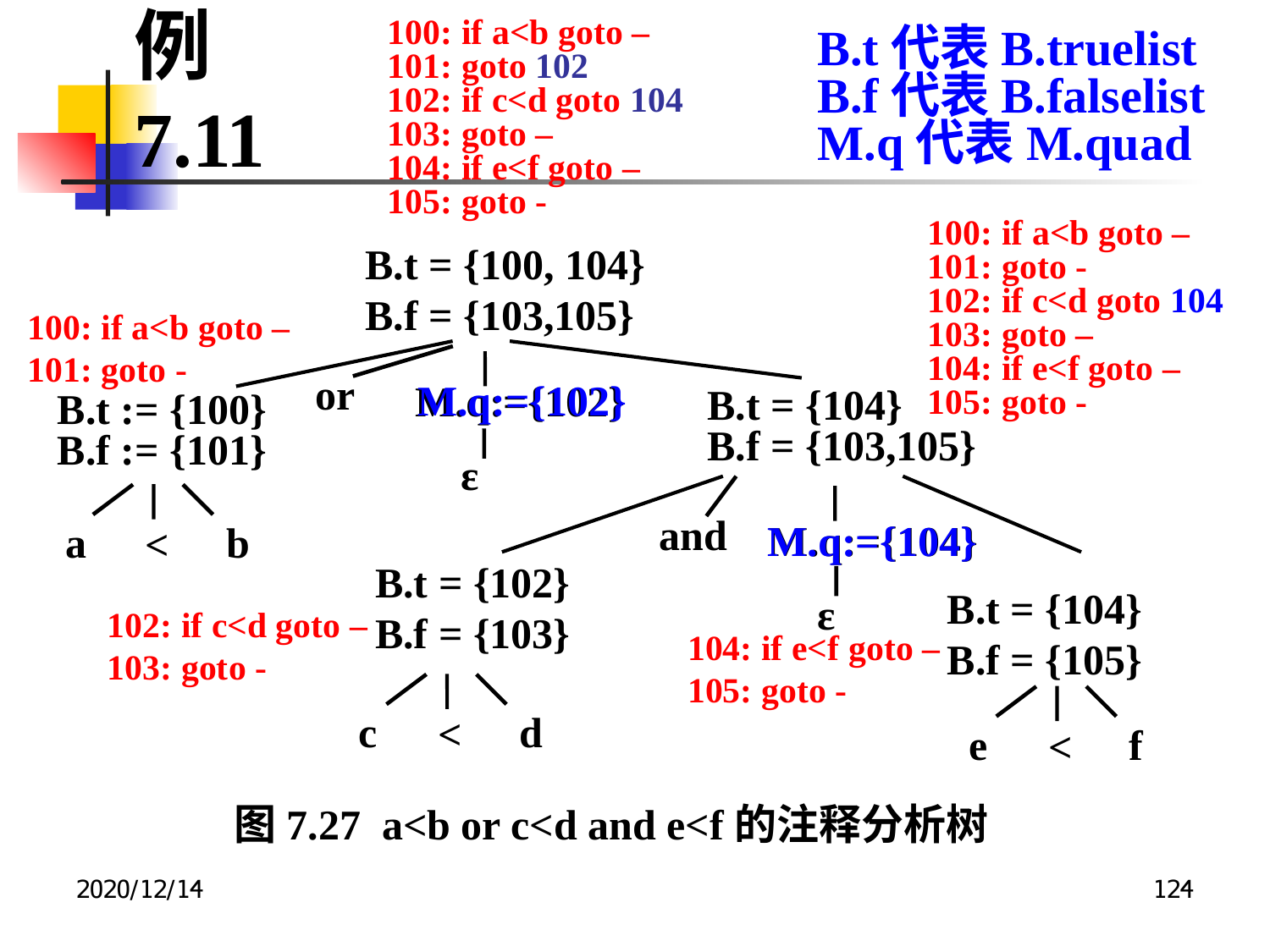

100: if a<b goto –
101: goto 102
102: if c<d goto 104
103: goto –
104: if e<f goto –
105: goto -
B.t代表B.truelist
B.f代表B.falselist
M.q代表M.quad
例7.11
100: if a<b goto –
101: goto -
102: if c<d goto 104
103: goto –
104: if e<f goto –
105: goto -
B.t = {100, 104}
B.f = {103,105}
100: if a<b goto –
101: goto -

or
M.q:={102}
M.q:={102}
B.t = {104}
B.f = {103,105}
B.t := {100}
B.f := {101}

ε

and
M.q:={104}
M.q:={104}
a
b
<
B.t = {102}
B.f = {103}

B.t = {104}
B.f = {105}
ε
102: if c<d goto –
103: goto -
104: if e<f goto –
105: goto -

c
d
<
e
f
<
图7.27  a<b or c<d and e<f的注释分析树
2020/12/14
124